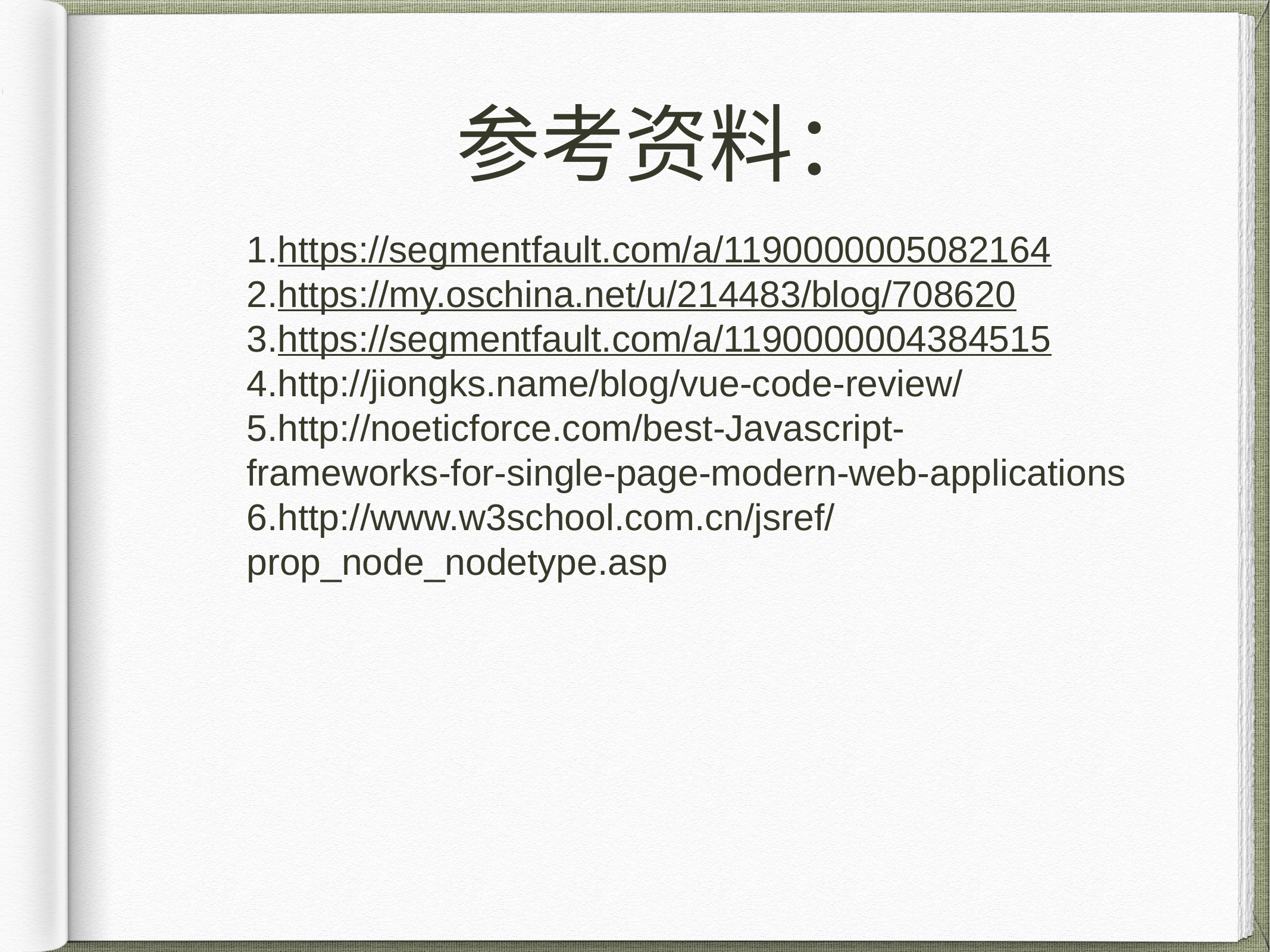

# 参考资料：
1.https://segmentfault.com/a/1190000005082164
2.https://my.oschina.net/u/214483/blog/708620
3.https://segmentfault.com/a/1190000004384515
4.http://jiongks.name/blog/vue-code-review/
5.http://noeticforce.com/best-Javascript-
frameworks-for-single-page-modern-web-applications
6.http://www.w3school.com.cn/jsref/
prop_node_nodetype.asp